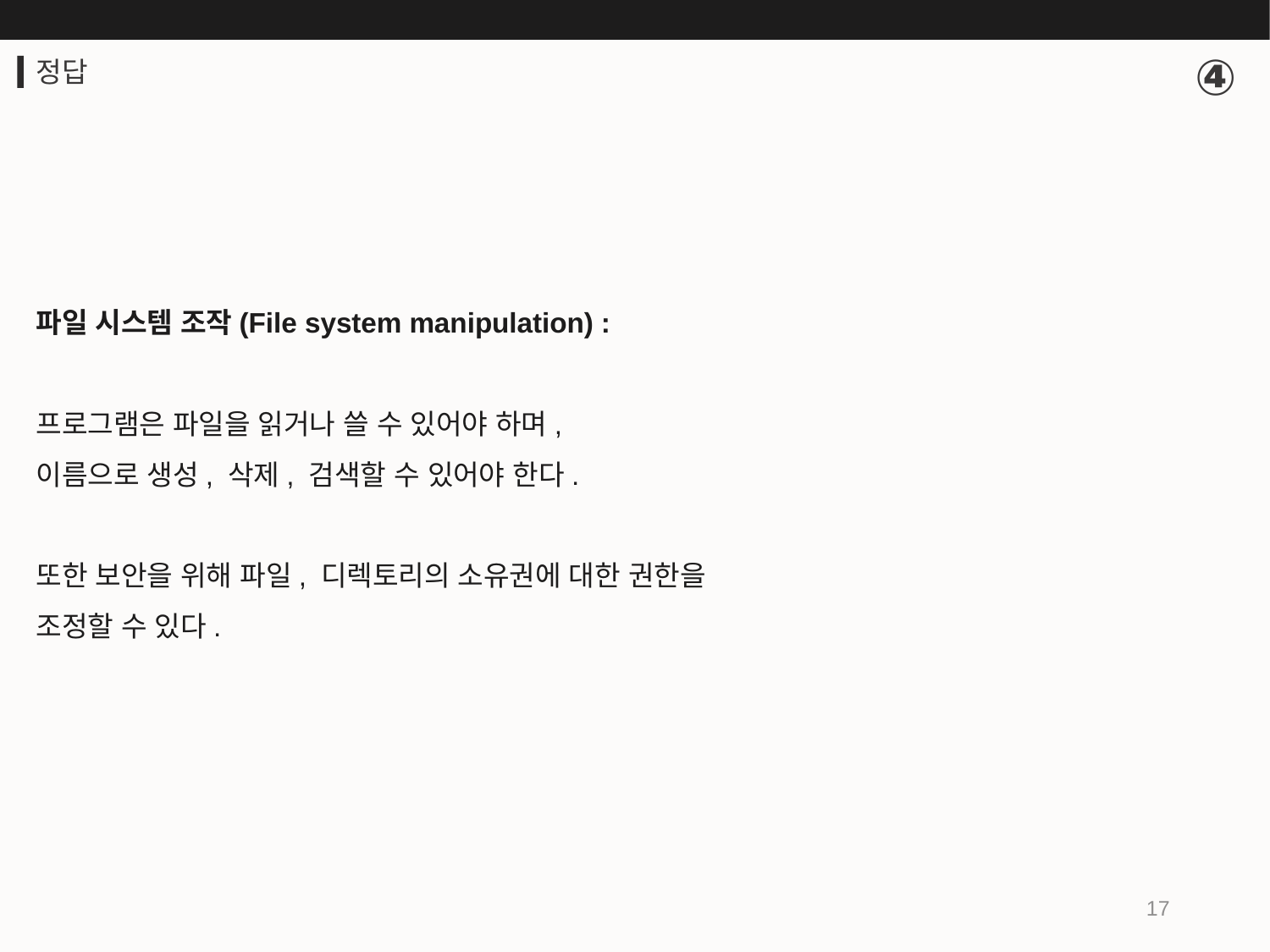

④
정답

파일 시스템 조작(File system manipulation) :

프로그램은 파일을 읽거나 쓸 수 있어야 하며,
이름으로 생성, 삭제, 검색할 수 있어야 한다.

또한 보안을 위해 파일, 디렉토리의 소유권에 대한 권한을
조정할 수 있다.
17